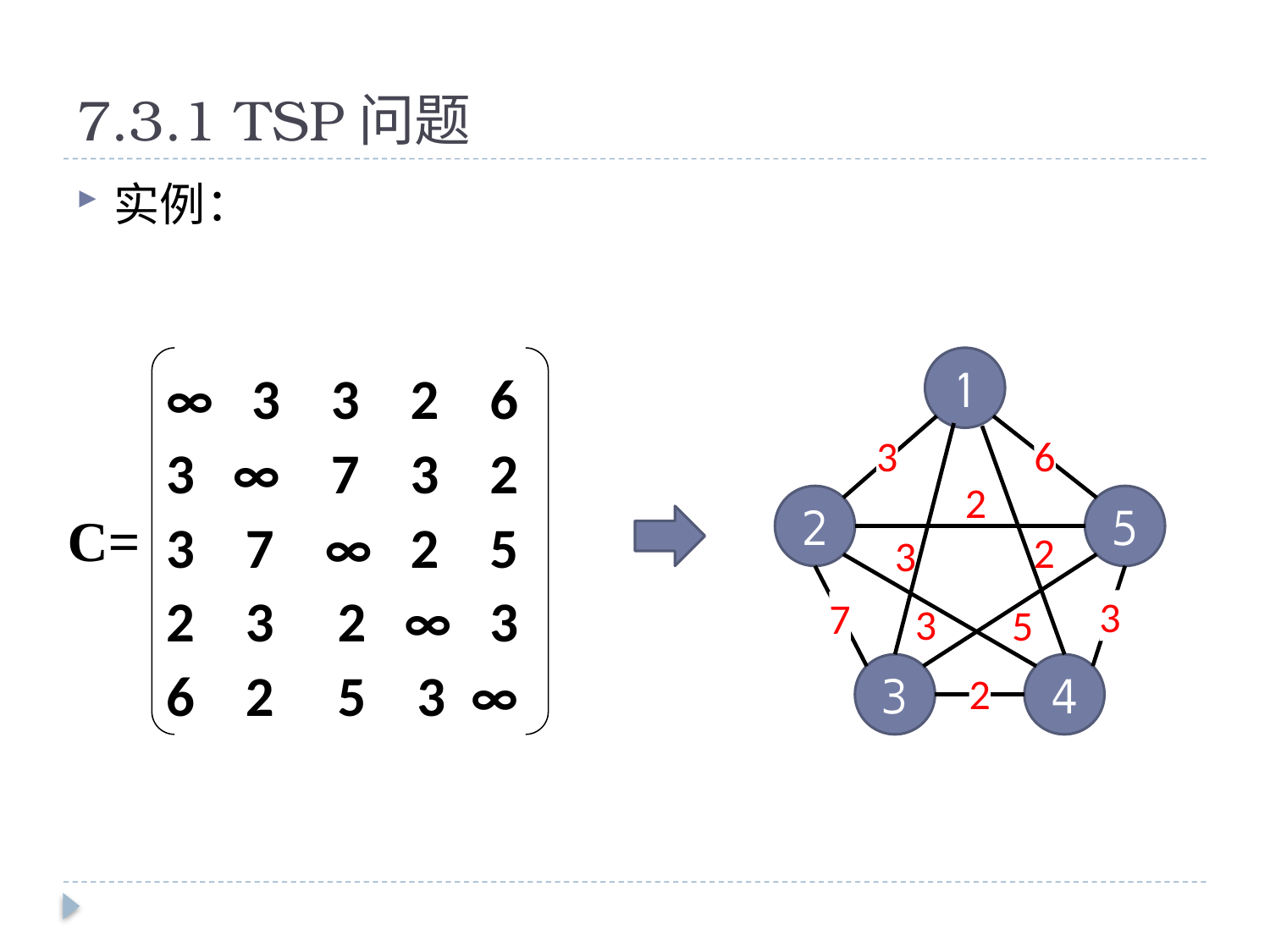

# 7.3.1 TSP问题
实例：

C=

∞   3    3    2    6
3   ∞    7    3    2
3    7    ∞   2    5
2    3     2   ∞   3
6    2     5    3  ∞
1
3
6
2
2
5
2
3
3
7
3
5
3
4
2